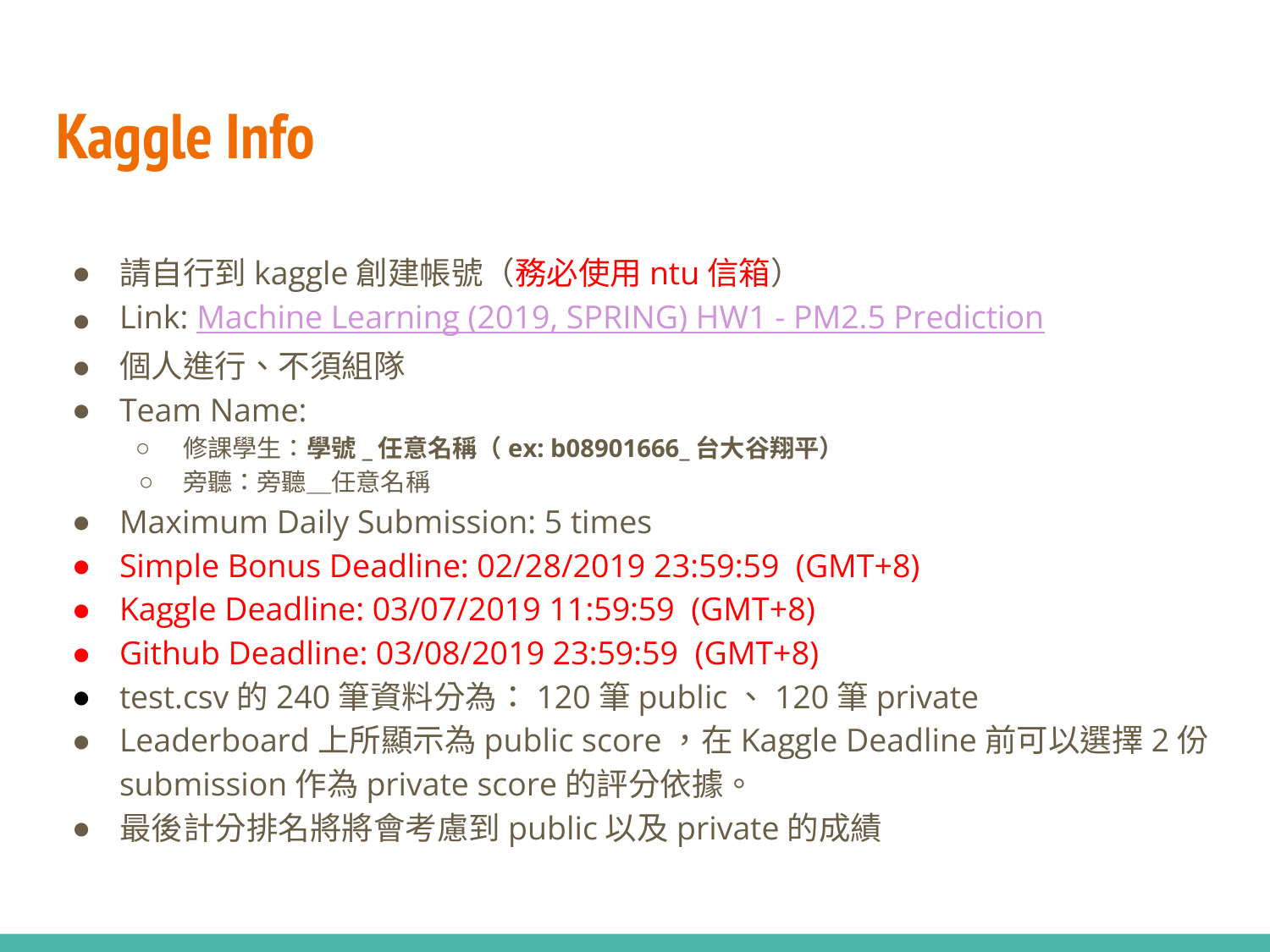

# Kaggle Info
請自行到kaggle創建帳號（務必使用ntu信箱）
Link: Machine Learning (2019, SPRING) HW1 - PM2.5 Prediction
個人進行、不須組隊
Team Name:
修課學生：學號_任意名稱（ex: b08901666_台大谷翔平）
旁聽：旁聽＿任意名稱
Maximum Daily Submission: 5 times
Simple Bonus Deadline: 02/28/2019 23:59:59  (GMT+8)
Kaggle Deadline: 03/07/2019 11:59:59  (GMT+8)
Github Deadline: 03/08/2019 23:59:59  (GMT+8)
test.csv的240筆資料分為：120筆public、120筆private
Leaderboard上所顯示為public score，在Kaggle Deadline前可以選擇2份submission作為private score的評分依據。
最後計分排名將將會考慮到public以及private的成績